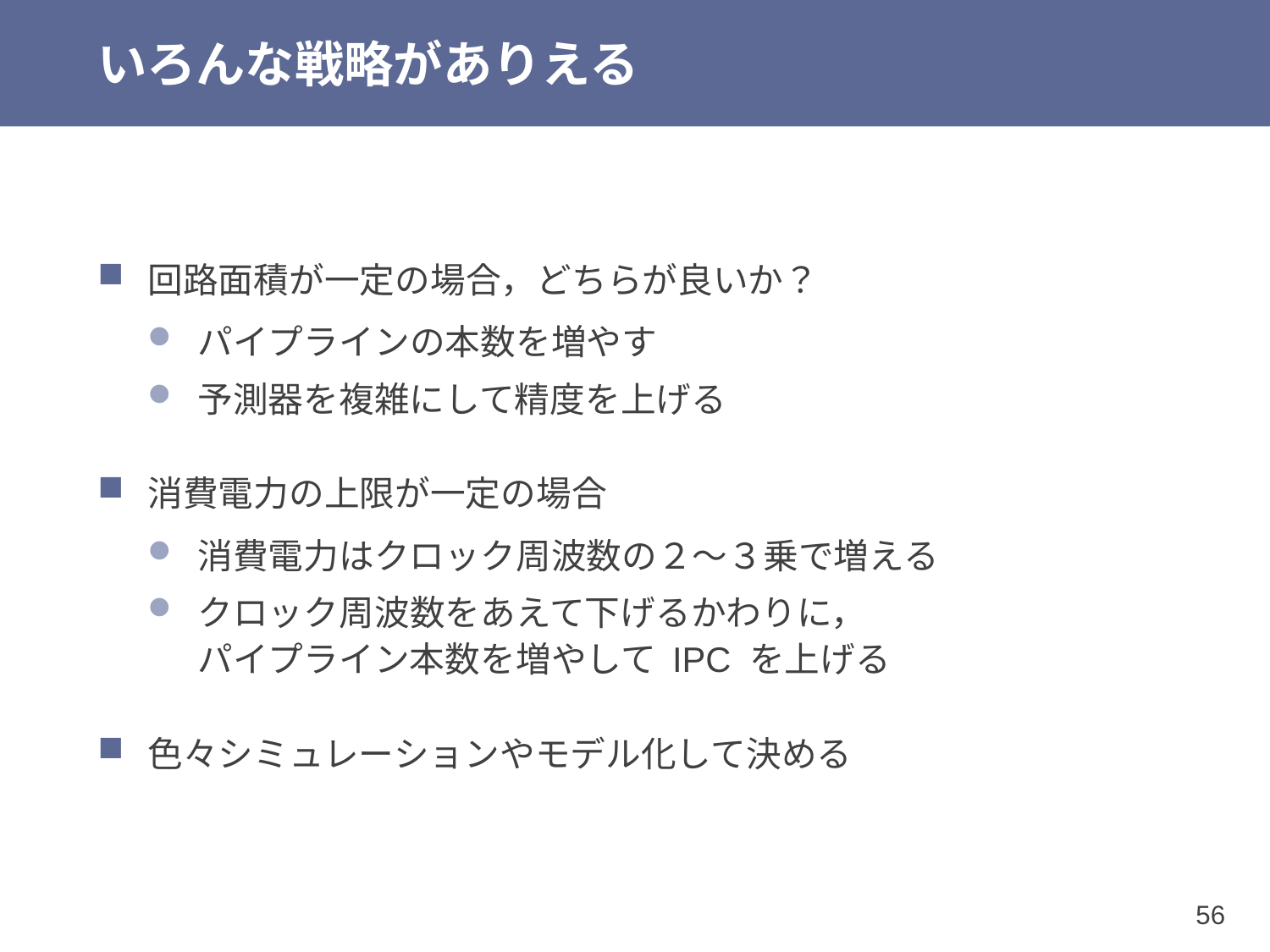

# いろんな戦略がありえる
回路面積が一定の場合，どちらが良いか？
パイプラインの本数を増やす
予測器を複雑にして精度を上げる
消費電力の上限が一定の場合
消費電力はクロック周波数の２～３乗で増える
クロック周波数をあえて下げるかわりに，
パイプライン本数を増やして IPC を上げる
色々シミュレーションやモデル化して決める